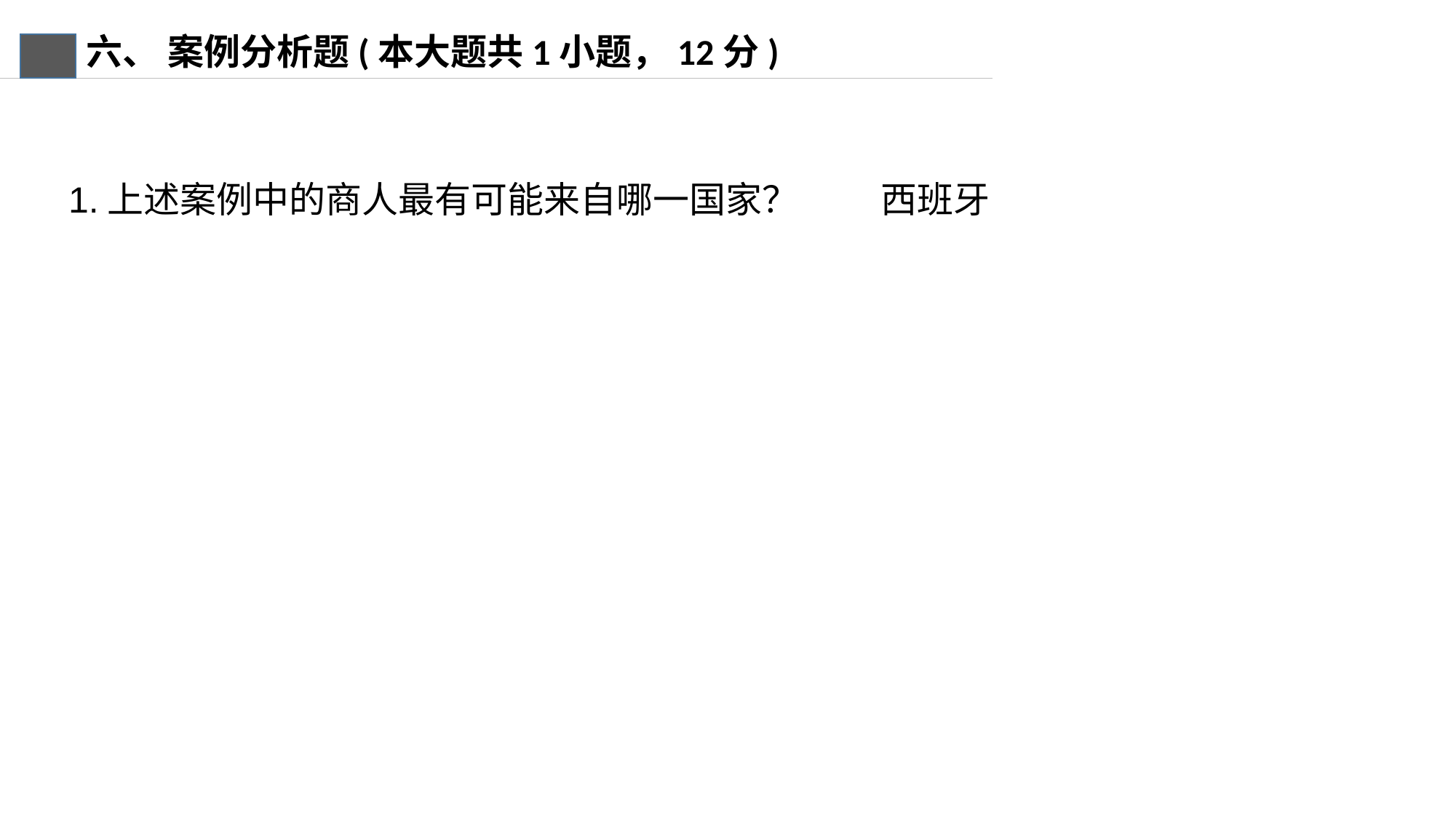

六、 案例分析题(本大题共1小题，12分)

1.上述案例中的商人最有可能来自哪一国家？          西班牙